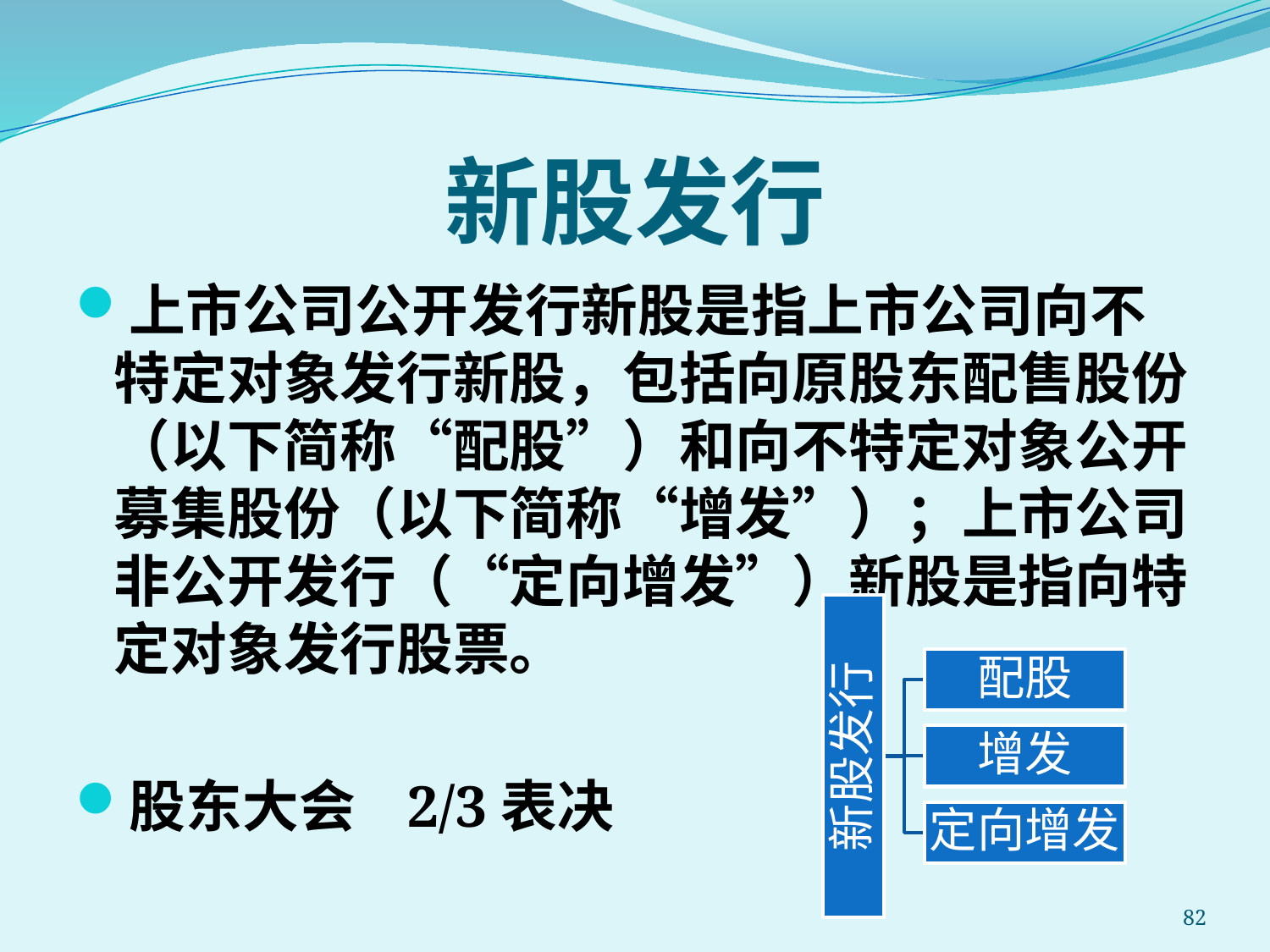

# 新股发行
上市公司公开发行新股是指上市公司向不特定对象发行新股，包括向原股东配售股份（以下简称“配股”）和向不特定对象公开募集股份（以下简称“增发”）；上市公司非公开发行（“定向增发”）新股是指向特定对象发行股票。

股东大会   2/3表决

新股发行
配股
增发
定向增发
82